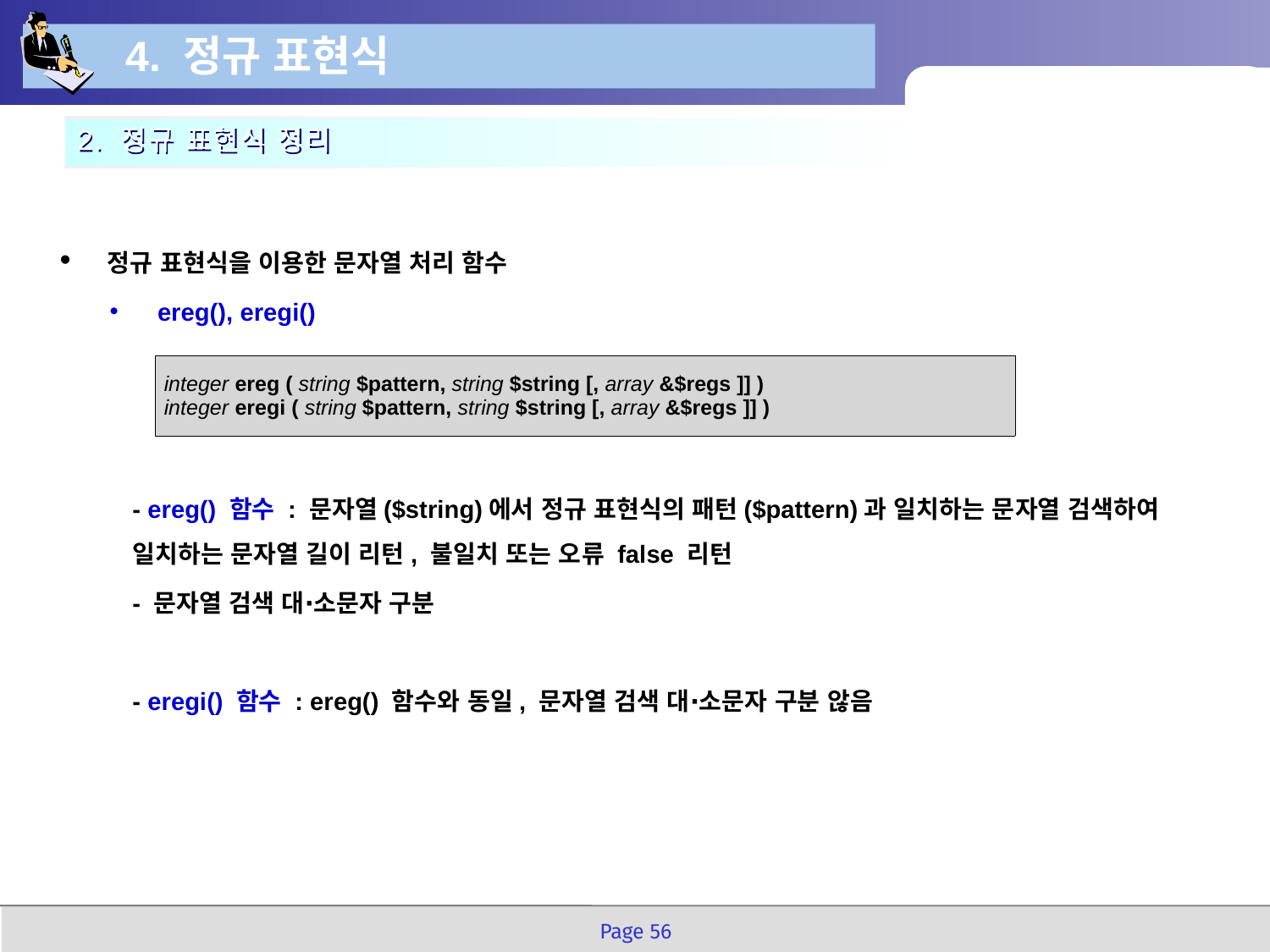

4. 정규 표현식
2. 정규 표현식 정리

정규 표현식을 이용한 문자열 처리 함수
ereg(), eregi()

- ereg() 함수 : 문자열($string)에서 정규 표현식의 패턴($pattern)과 일치하는 문자열 검색하여 일치하는 문자열 길이 리턴, 불일치 또는 오류 false 리턴
- 문자열 검색 대⋅소문자 구분

- eregi() 함수 : ereg() 함수와 동일, 문자열 검색 대⋅소문자 구분 않음

| integer ereg ( string $pattern, string $string [, array &$regs ]] ) integer eregi ( string $pattern, string $string [, array &$regs ]] ) |
| --- |
Page 56